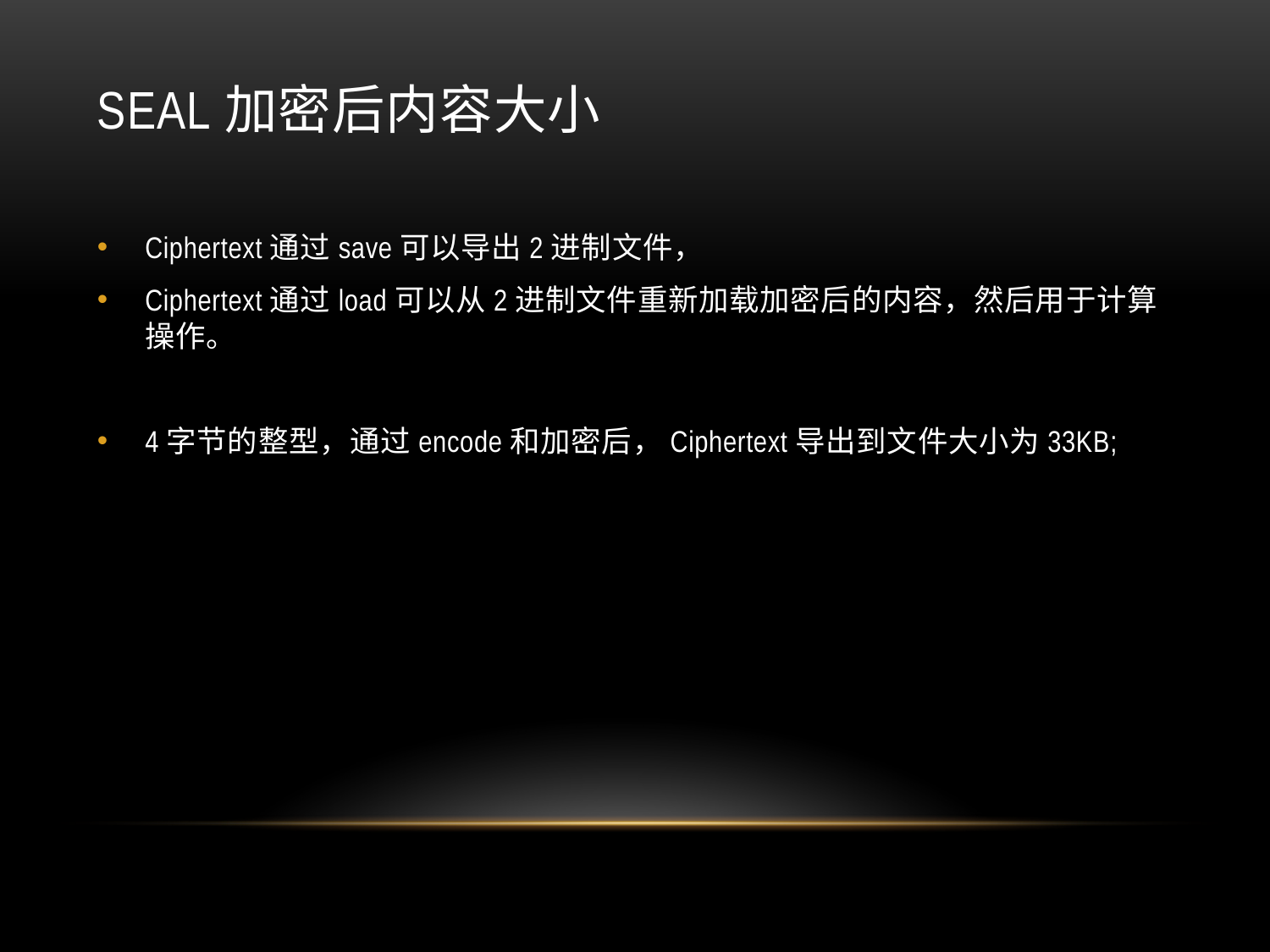

# SEAL加密后内容大小
Ciphertext通过save可以导出2进制文件，
Ciphertext通过load可以从2进制文件重新加载加密后的内容，然后用于计算操作。

4字节的整型，通过encode和加密后，Ciphertext导出到文件大小为33KB;